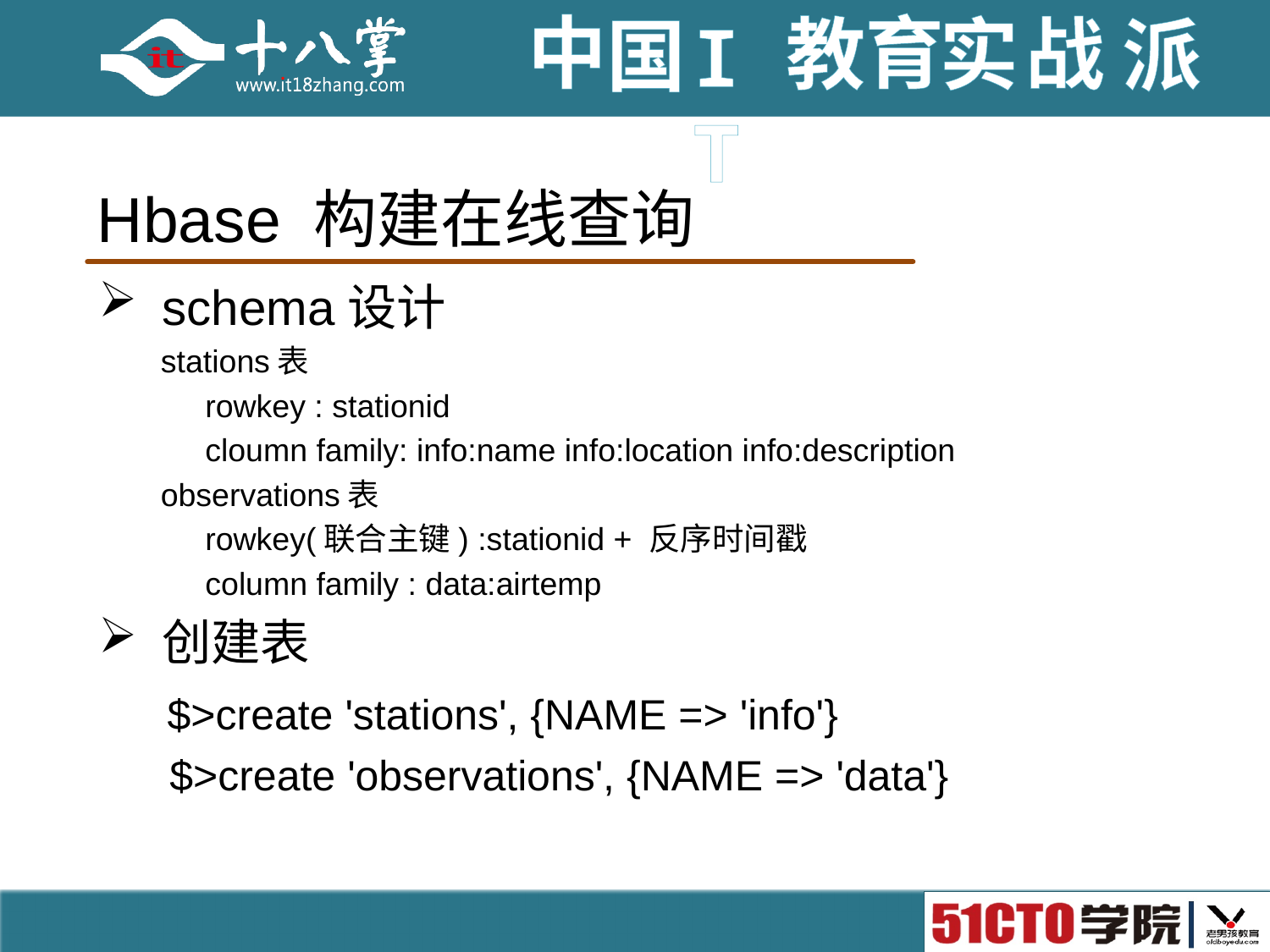

# Hbase 构建在线查询
schema设计
       stations表
            rowkey : stationid
            cloumn family: info:name info:location info:description
       observations表
            rowkey(联合主键) :stationid + 反序时间戳
            column family : data:airtemp
创建表
     $>create 'stations', {NAME => 'info'}
      $>create 'observations', {NAME => 'data'}